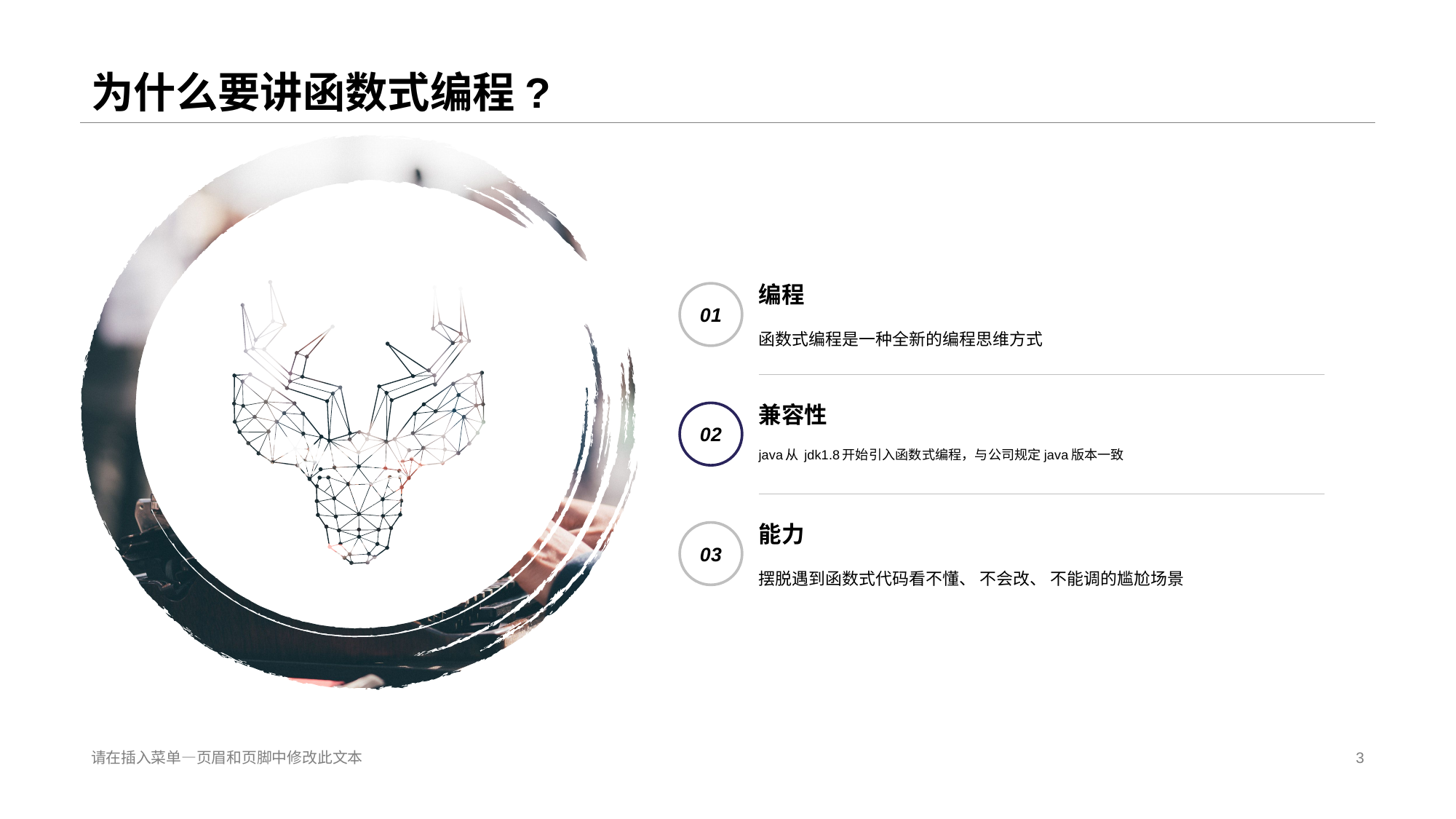

# 为什么要讲函数式编程?

编程
函数式编程是一种全新的编程思维方式
0 1
兼容性
java从 jdk1.8开始引入函数式编程，与公司规定java版本一致
0 2
能力
摆脱遇到函数式代码看不懂、 不会改、 不能调的尴尬场景
0 3
请在插入菜单—页眉和页脚中修改此文本
3